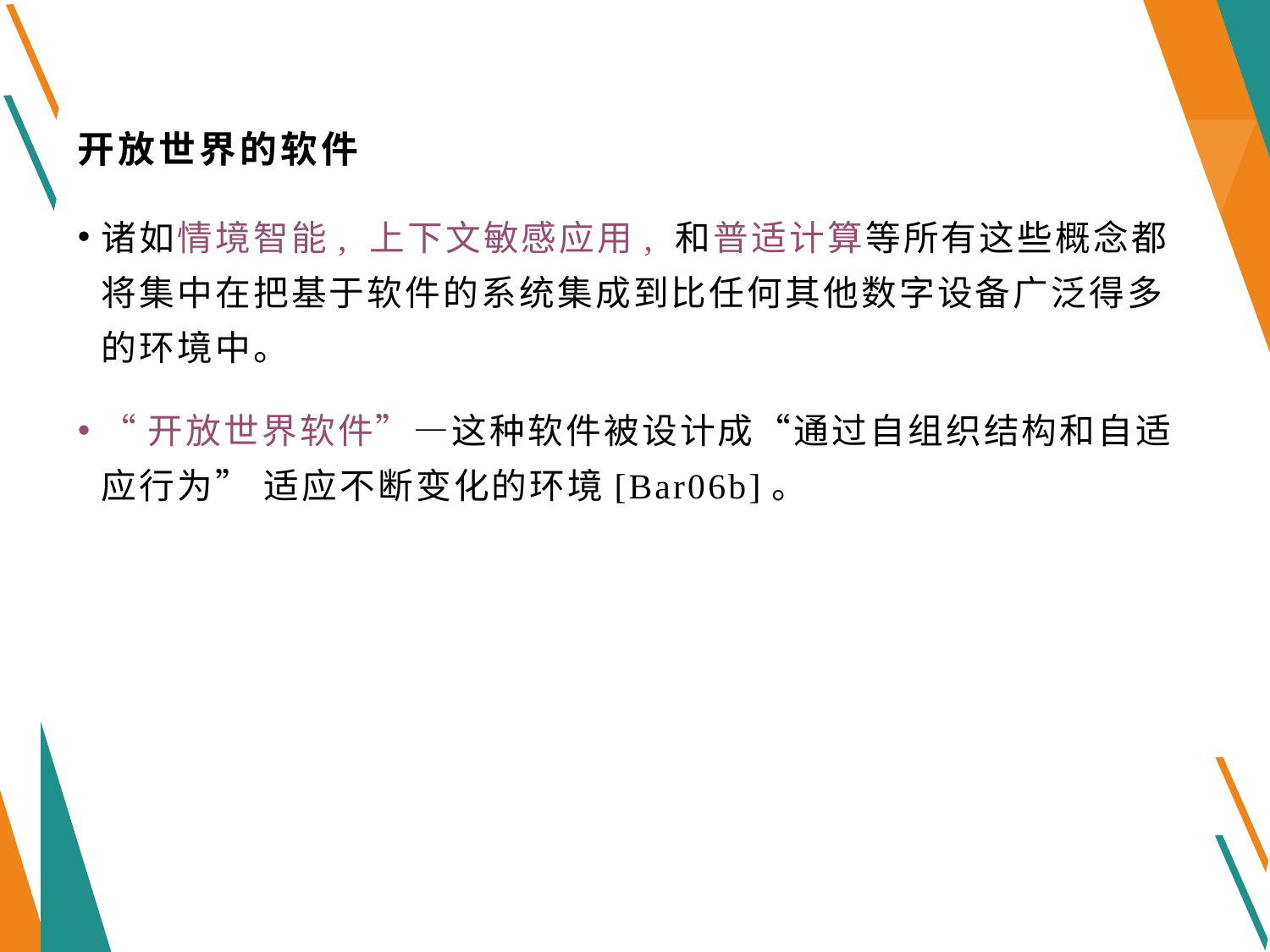

# 开放世界的软件
诸如情境智能, 上下文敏感应用, 和普适计算等所有这些概念都将集中在把基于软件的系统集成到比任何其他数字设备广泛得多的环境中。
“开放世界软件”—这种软件被设计成“通过自组织结构和自适应行为” 适应不断变化的环境[Bar06b]。
9